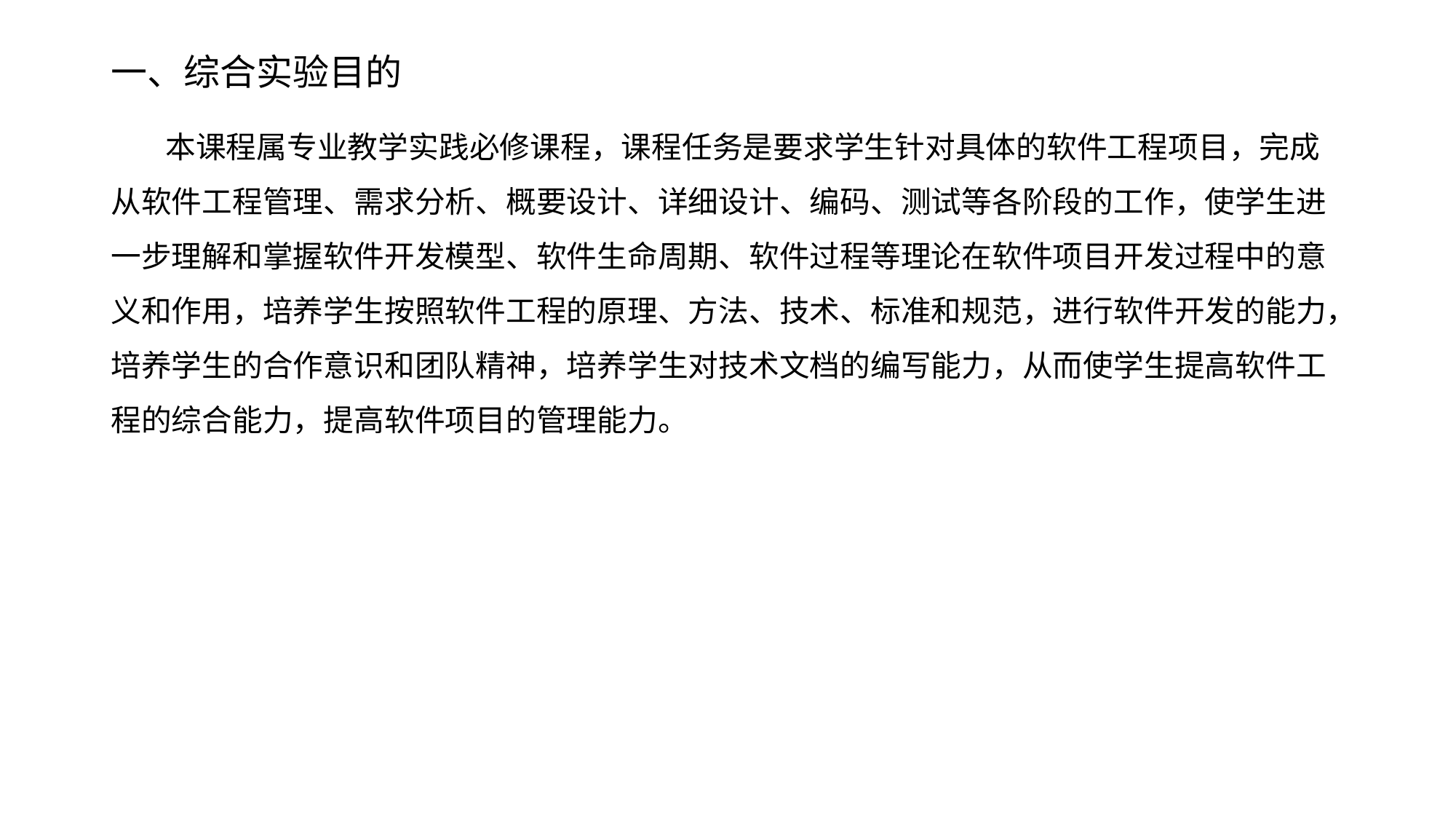

# 一、综合实验目的
本课程属专业教学实践必修课程，课程任务是要求学生针对具体的软件工程项目，完成从软件工程管理、需求分析、概要设计、详细设计、编码、测试等各阶段的工作，使学生进一步理解和掌握软件开发模型、软件生命周期、软件过程等理论在软件项目开发过程中的意义和作用，培养学生按照软件工程的原理、方法、技术、标准和规范，进行软件开发的能力，培养学生的合作意识和团队精神，培养学生对技术文档的编写能力，从而使学生提高软件工程的综合能力，提高软件项目的管理能力。